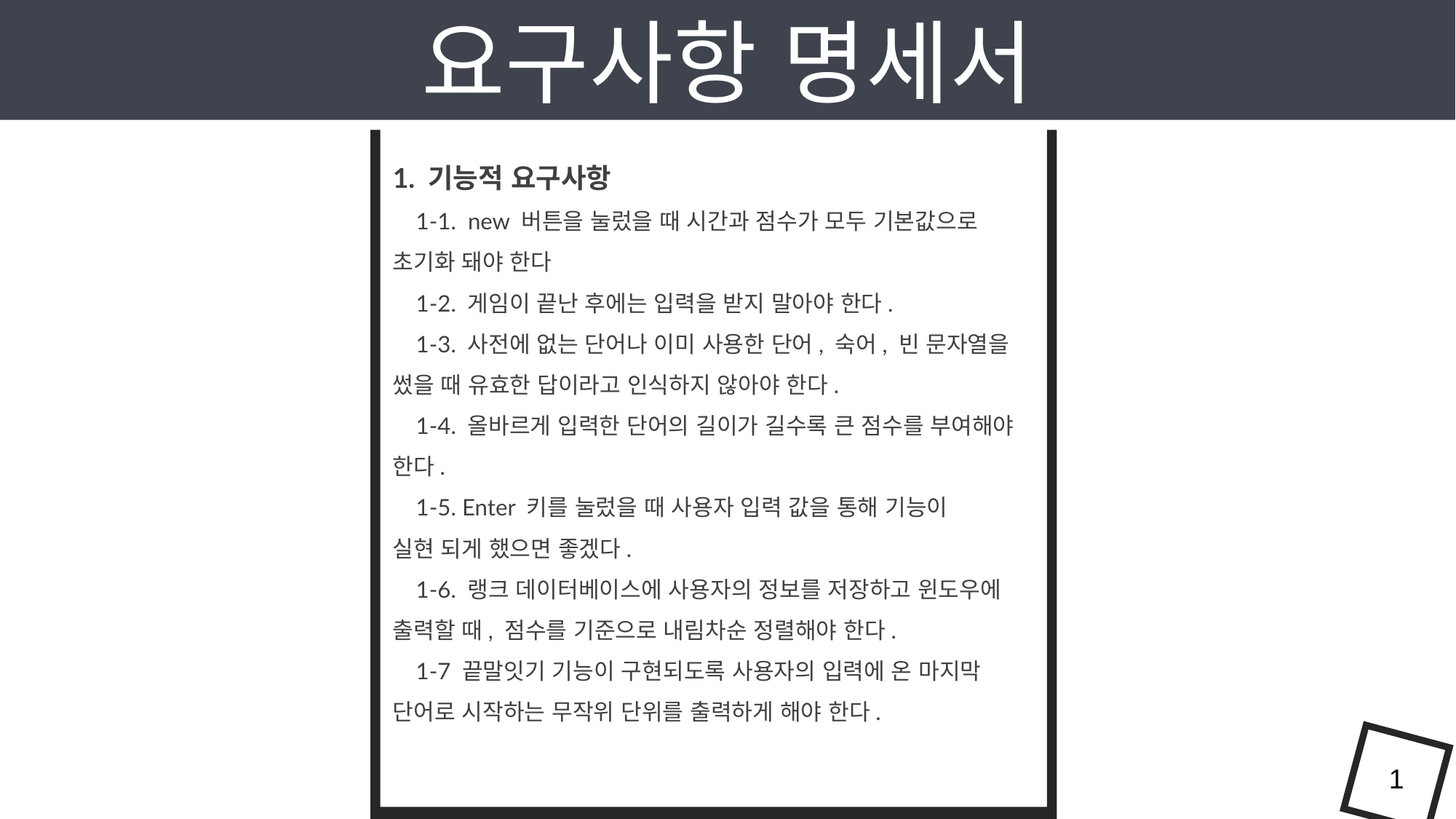

요구사항 명세서

1. 기능적 요구사항
    1-1.  new 버튼을 눌렀을 때 시간과 점수가 모두 기본값으로 초기화 돼야 한다
    1-2. 게임이 끝난 후에는 입력을 받지 말아야 한다.
    1-3. 사전에 없는 단어나 이미 사용한 단어, 숙어, 빈 문자열을 썼을 때 유효한 답이라고 인식하지 않아야 한다.
    1-4. 올바르게 입력한 단어의 길이가 길수록 큰 점수를 부여해야 한다.
    1-5. Enter 키를 눌렀을 때 사용자 입력 값을 통해 기능이
실현 되게 했으면 좋겠다.
    1-6. 랭크 데이터베이스에 사용자의 정보를 저장하고 윈도우에 출력할 때, 점수를 기준으로 내림차순 정렬해야 한다.
    1-7 끝말잇기 기능이 구현되도록 사용자의 입력에 온 마지막 단어로 시작하는 무작위 단위를 출력하게 해야 한다.